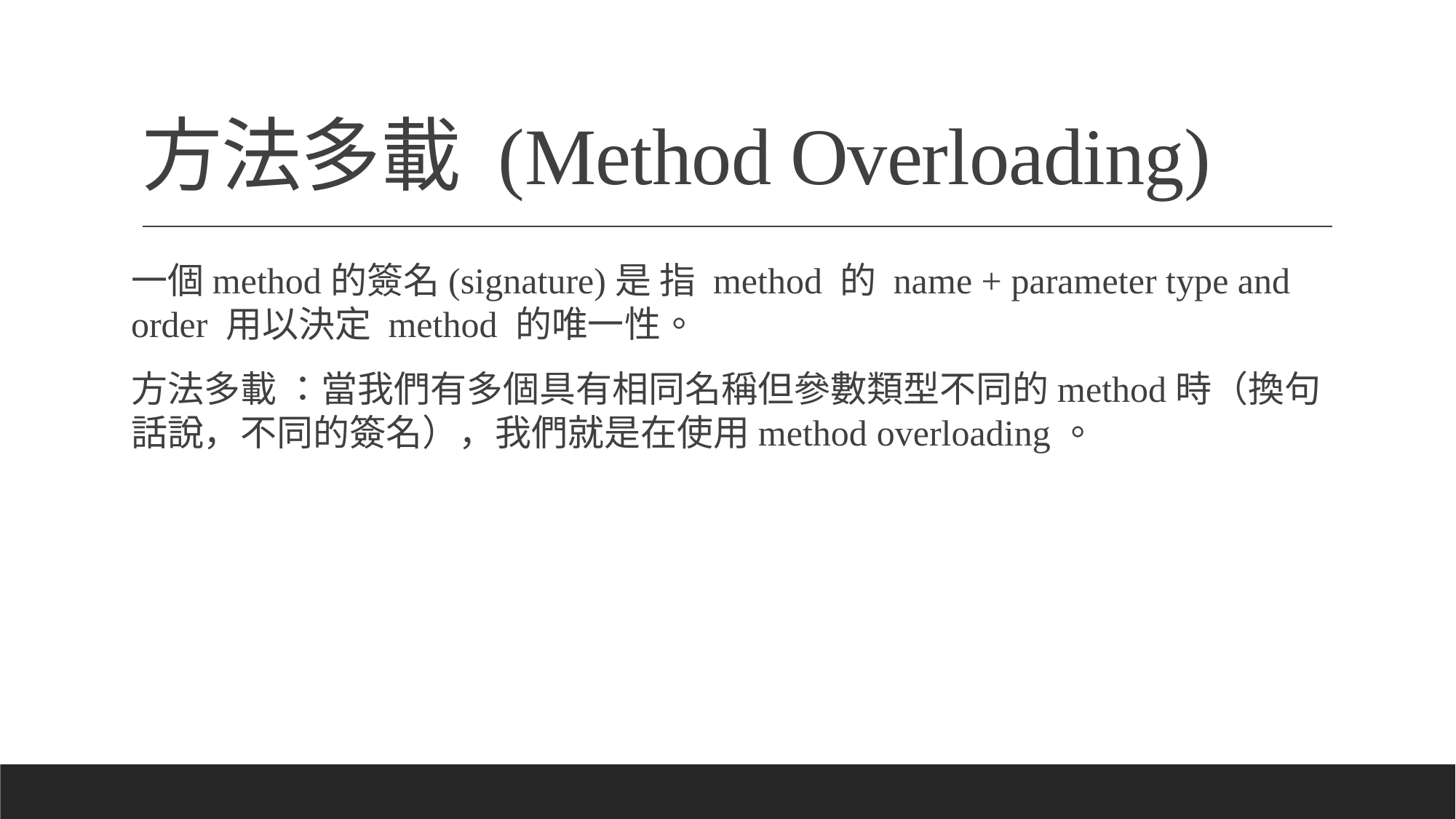

# 方法多載 (Method Overloading)
一個method的簽名(signature)是 指 method 的 name + parameter type and order 用以決定 method 的唯一性。
方法多載 ：當我們有多個具有相同名稱但參數類型不同的method時（換句話說，不同的簽名），我們就是在使用method overloading。